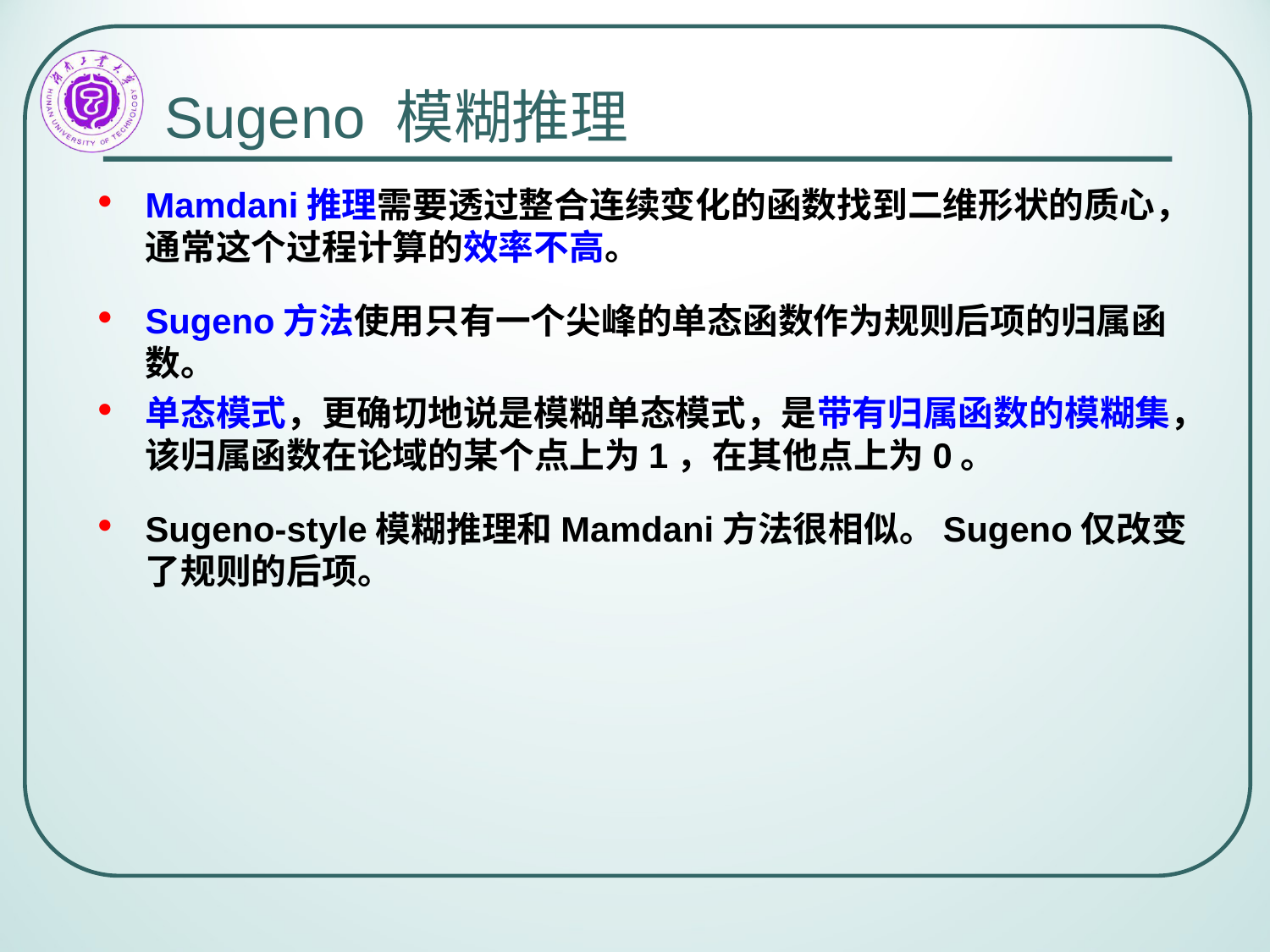

# Sugeno 模糊推理
Mamdani推理需要透过整合连续变化的函数找到二维形状的质心，通常这个过程计算的效率不高。

Sugeno方法使用只有一个尖峰的单态函数作为规则后项的归属函数。
单态模式，更确切地说是模糊单态模式，是带有归属函数的模糊集，该归属函数在论域的某个点上为1，在其他点上为0。

Sugeno-style模糊推理和Mamdani方法很相似。Sugeno仅改变了规则的后项。